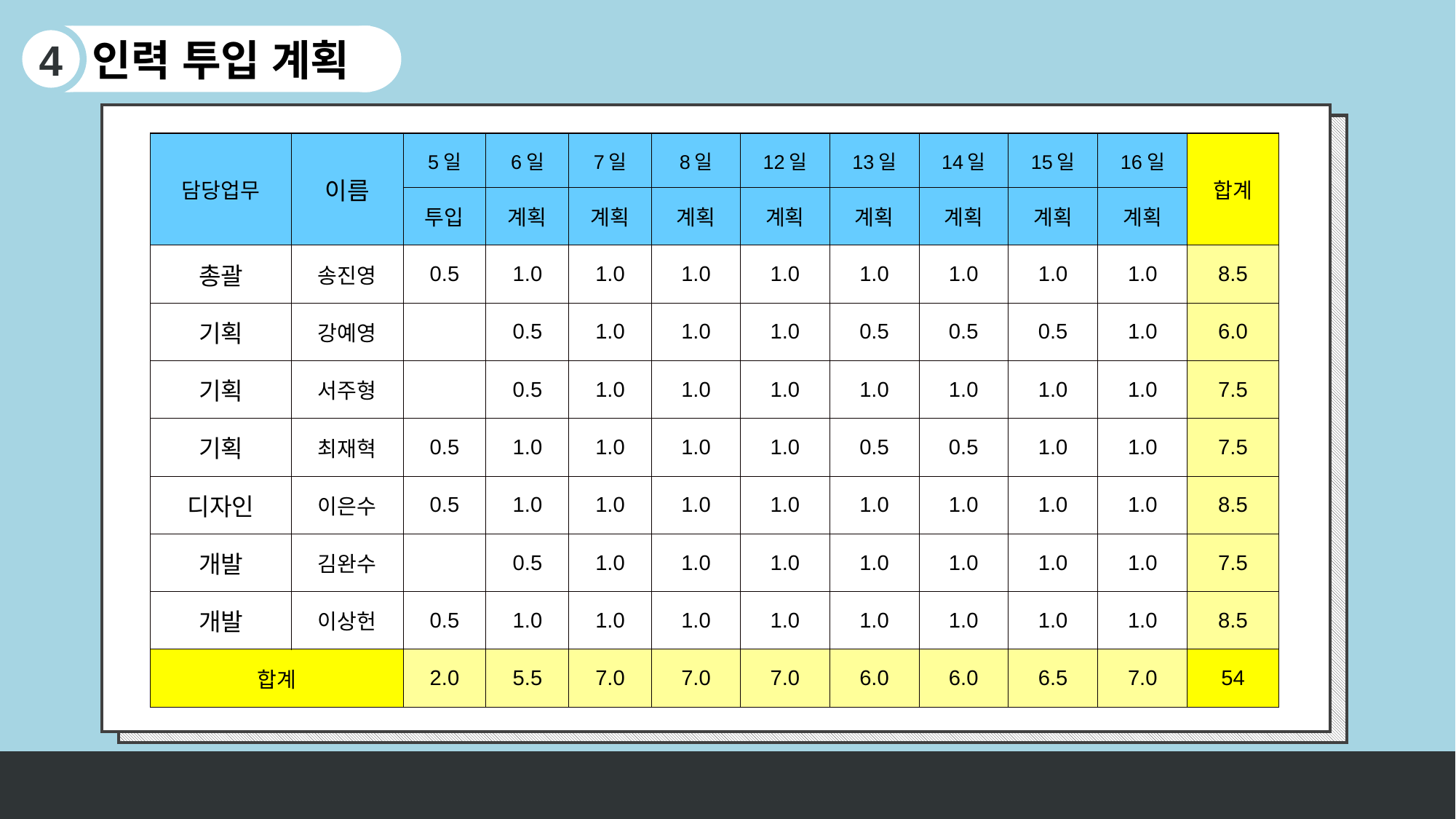

인력 투입 계획
4

| 담당업무 | 이름 | 5일 | 6일 | 7일 | 8일 | 12일 | 13일 | 14일 | 15일 | 16일 | 합계 |
| --- | --- | --- | --- | --- | --- | --- | --- | --- | --- | --- | --- |
|  |  | 투입 | 계획 | 계획 | 계획 | 계획 | 계획 | 계획 | 계획 | 계획 |  |
| 총괄 | 송진영 | 0.5 | 1.0 | 1.0 | 1.0 | 1.0 | 1.0 | 1.0 | 1.0 | 1.0 | 8.5 |
| 기획 | 강예영 |  | 0.5 | 1.0 | 1.0 | 1.0 | 0.5 | 0.5 | 0.5 | 1.0 | 6.0 |
| 기획 | 서주형 |  | 0.5 | 1.0 | 1.0 | 1.0 | 1.0 | 1.0 | 1.0 | 1.0 | 7.5 |
| 기획 | 최재혁 | 0.5 | 1.0 | 1.0 | 1.0 | 1.0 | 0.5 | 0.5 | 1.0 | 1.0 | 7.5 |
| 디자인 | 이은수 | 0.5 | 1.0 | 1.0 | 1.0 | 1.0 | 1.0 | 1.0 | 1.0 | 1.0 | 8.5 |
| 개발 | 김완수 |  | 0.5 | 1.0 | 1.0 | 1.0 | 1.0 | 1.0 | 1.0 | 1.0 | 7.5 |
| 개발 | 이상헌 | 0.5 | 1.0 | 1.0 | 1.0 | 1.0 | 1.0 | 1.0 | 1.0 | 1.0 | 8.5 |
| 합계 |  | 2.0 | 5.5 | 7.0 | 7.0 | 7.0 | 6.0 | 6.0 | 6.5 | 7.0 | 54 |